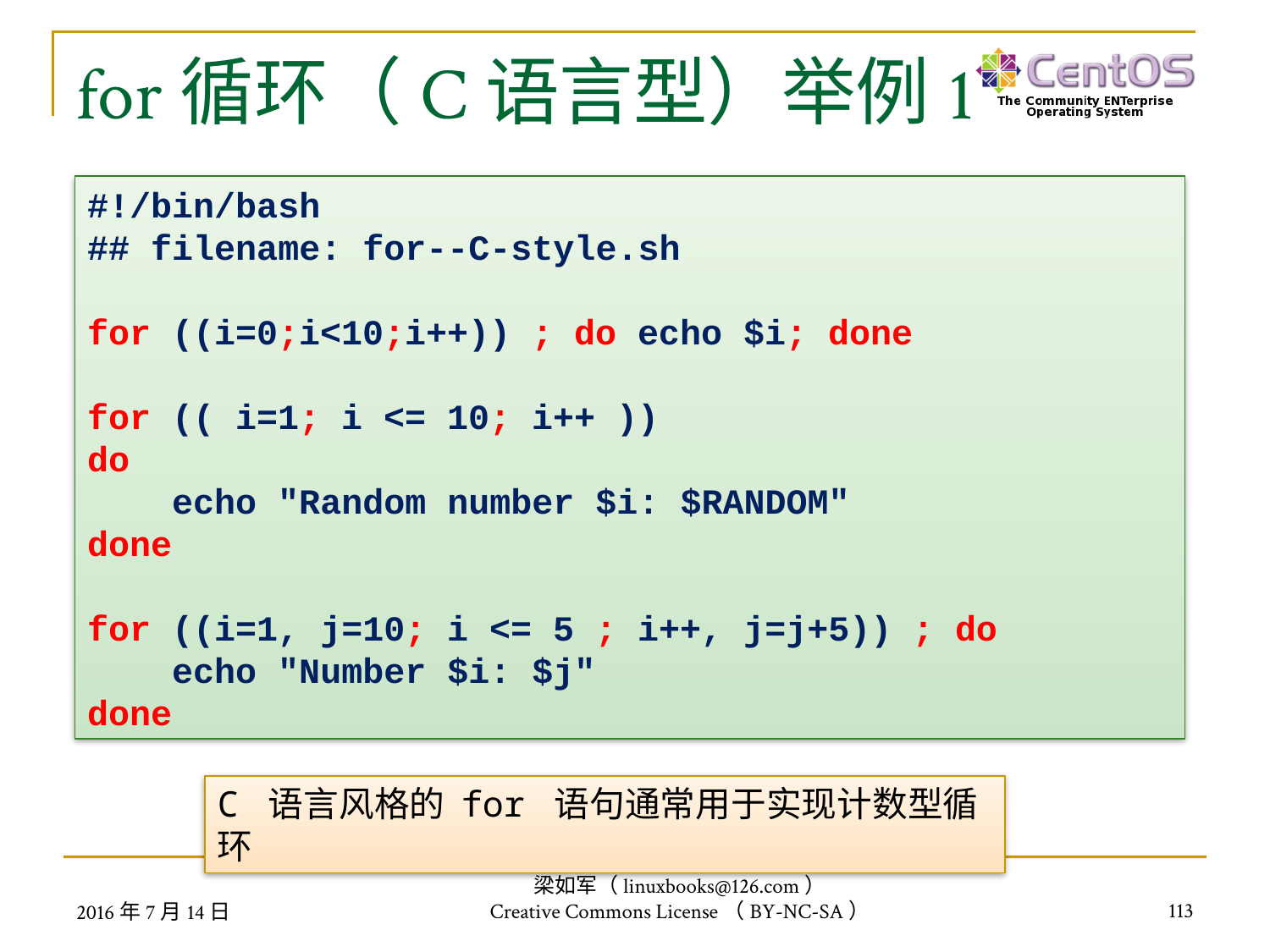

# for循环（C语言型）举例1
#!/bin/bash
## filename: for--C-style.sh

for ((i=0;i<10;i++)) ; do echo $i; done

for (( i=1; i <= 10; i++ ))
do
    echo "Random number $i: $RANDOM"
done

for ((i=1, j=10; i <= 5 ; i++, j=j+5)) ; do
    echo "Number $i: $j"
done
C 语言风格的 for 语句通常用于实现计数型循环
梁如军（linuxbooks@126.com）
Creative Commons License（BY-NC-SA）
2016年7月14日
113